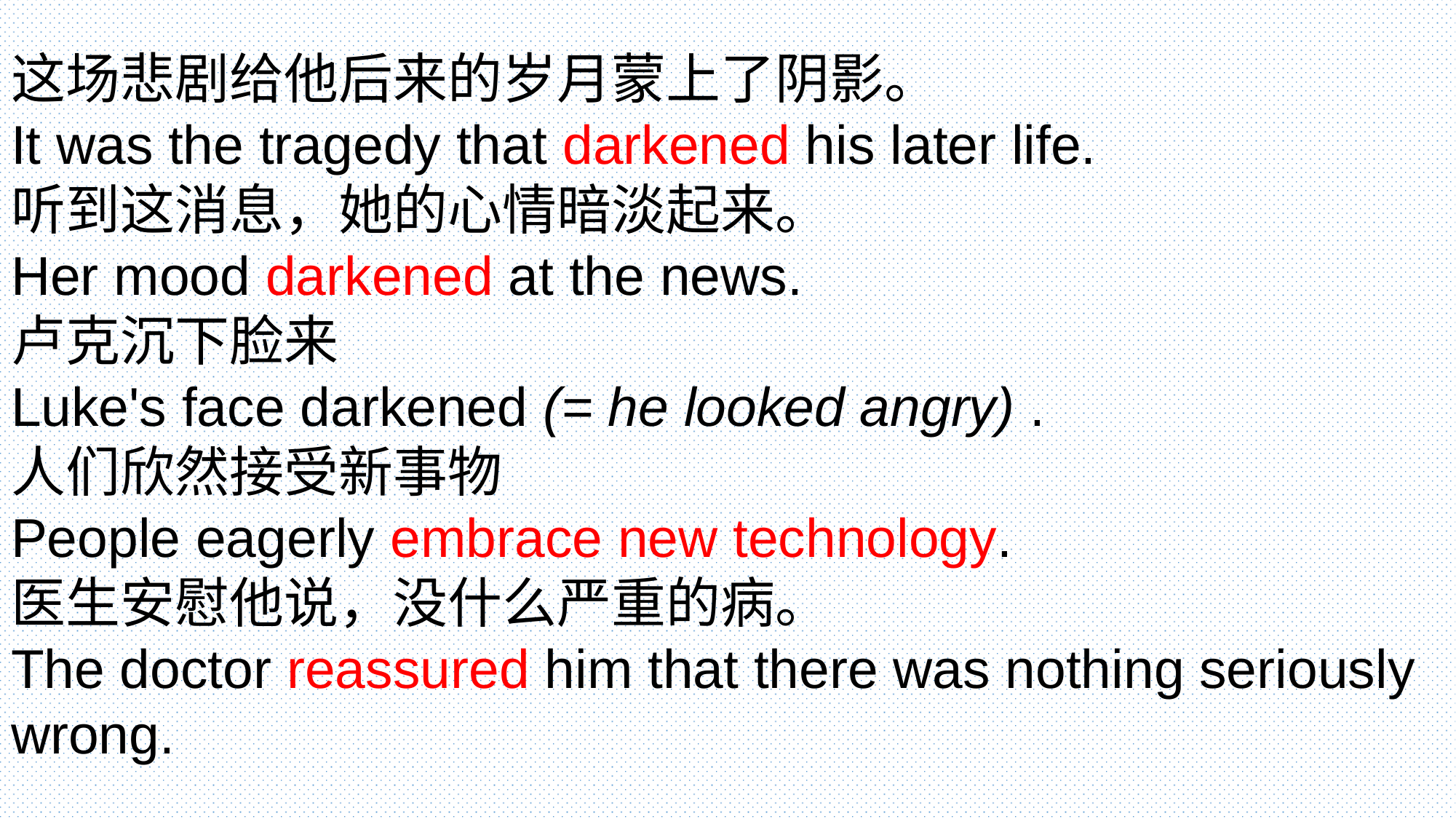

这场悲剧给他后来的岁月蒙上了阴影。
It was the tragedy that darkened his later life.
听到这消息，她的心情暗淡起来。
Her mood darkened at the news.
卢克沉下脸来
Luke's face darkened (= he looked angry) .
人们欣然接受新事物
People eagerly embrace new technology.
医生安慰他说，没什么严重的病。
The doctor reassured him that there was nothing seriously wrong.